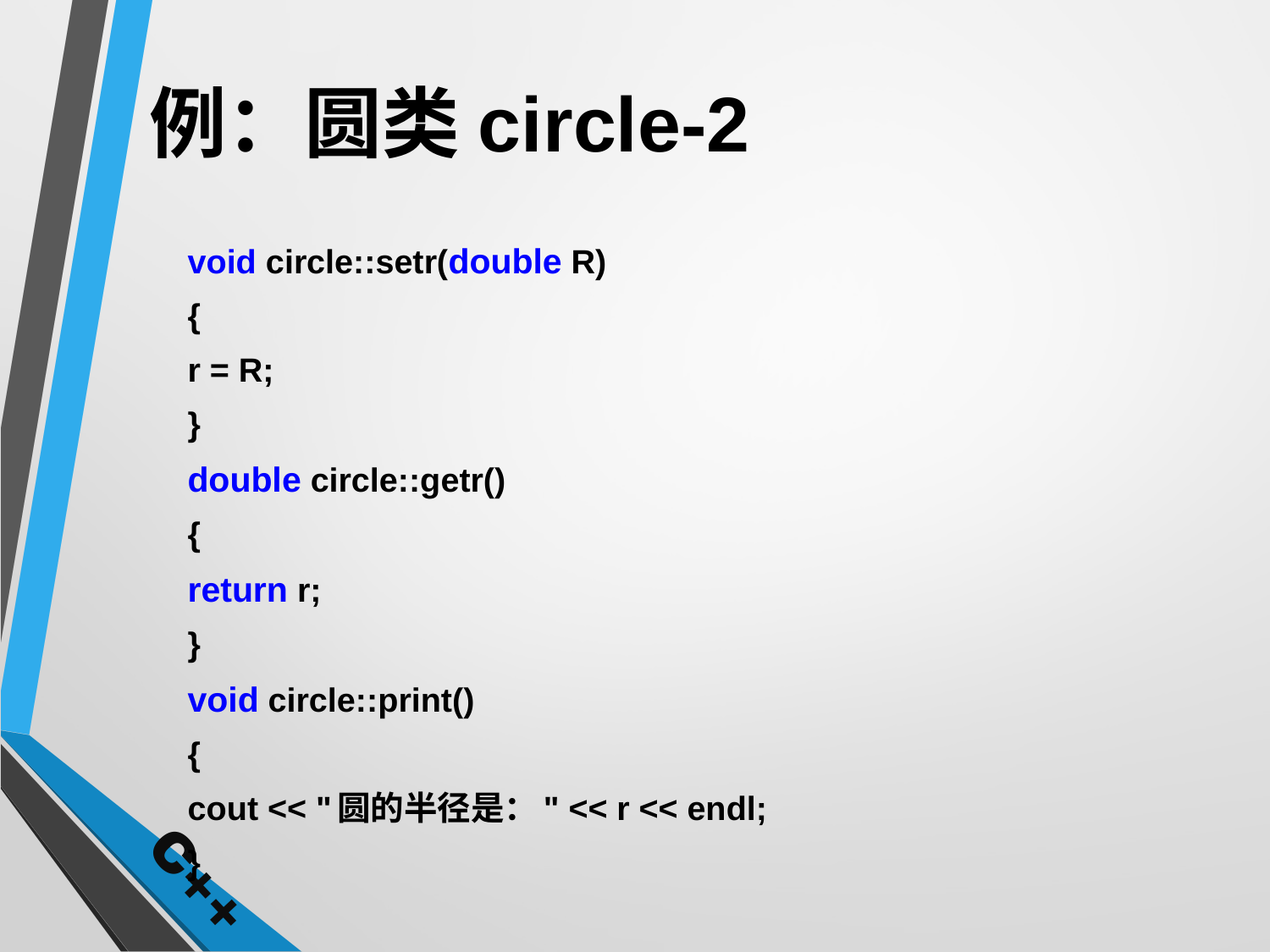

# 例：圆类circle-2
	void circle::setr(double R)
	{
			r = R;
	}
	double circle::getr()
	{
			return r;
	}
	void circle::print()
	{
			cout << "圆的半径是：" << r << endl;
	}